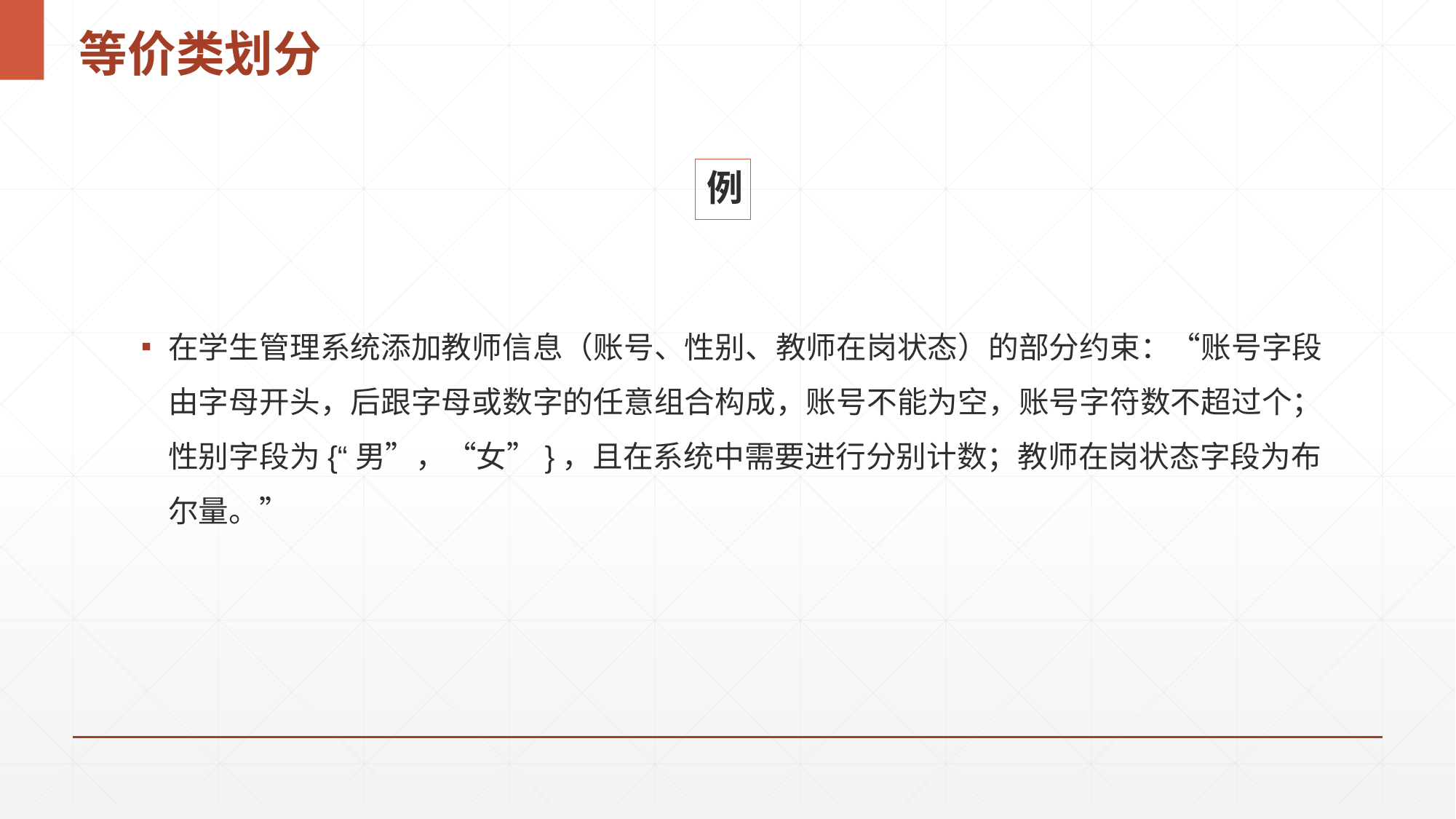

# 等价类划分
例
在学生管理系统添加教师信息（账号、性别、教师在岗状态）的部分约束：“账号字段由字母开头，后跟字母或数字的任意组合构成，账号不能为空，账号字符数不超过个；性别字段为{“男”，“女”}，且在系统中需要进行分别计数；教师在岗状态字段为布尔量。”